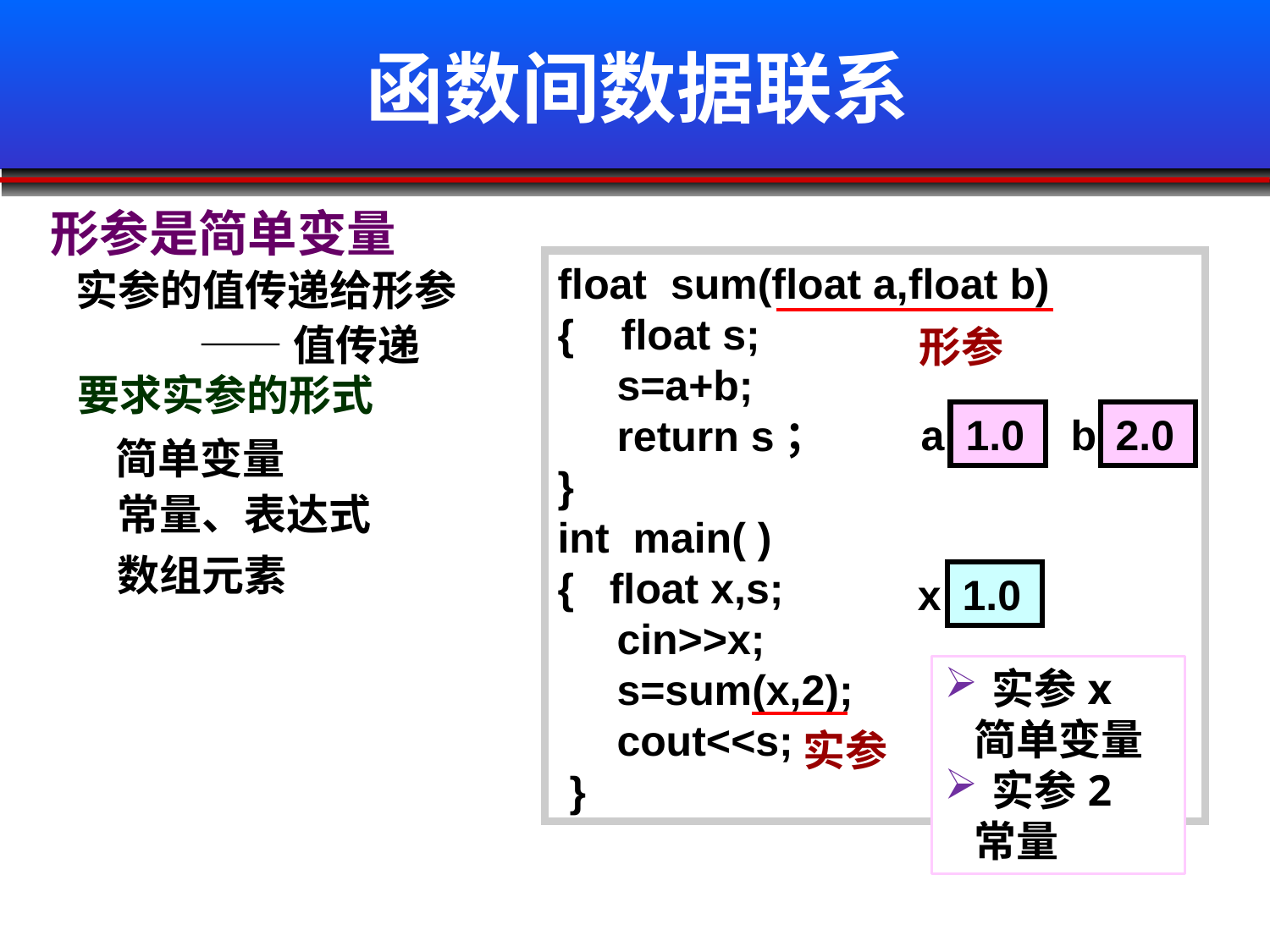

# 函数间数据联系
 形参是简单变量
float  sum(float a,float b)
{    float s;
     s=a+b;
     return s；
}
int  main( )
{   float x,s;
     cin>>x;
     s=sum(x,2);
     cout<<s;
 }
实参的值传递给形参
——值传递
形参
要求实参的形式
b

  2.0
a

  1.0
 简单变量
 常量、表达式
 数组元素
x

  1.0

实参x
简单变量
实参2
  常量
  实参